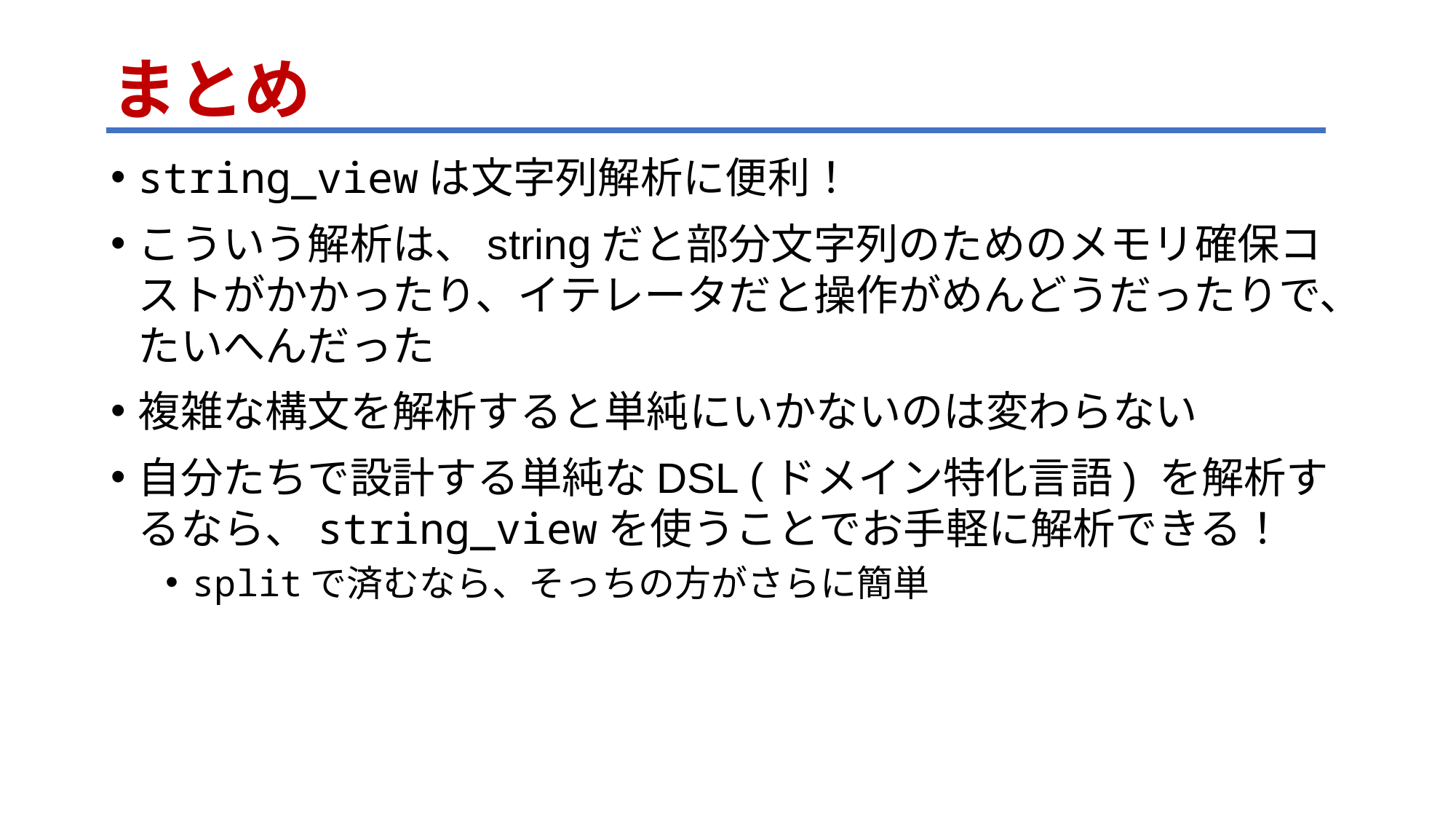

# まとめ
string_viewは文字列解析に便利！
こういう解析は、stringだと部分文字列のためのメモリ確保コストがかかったり、イテレータだと操作がめんどうだったりで、たいへんだった
複雑な構文を解析すると単純にいかないのは変わらない
自分たちで設計する単純なDSL (ドメイン特化言語) を解析するなら、string_viewを使うことでお手軽に解析できる！
splitで済むなら、そっちの方がさらに簡単